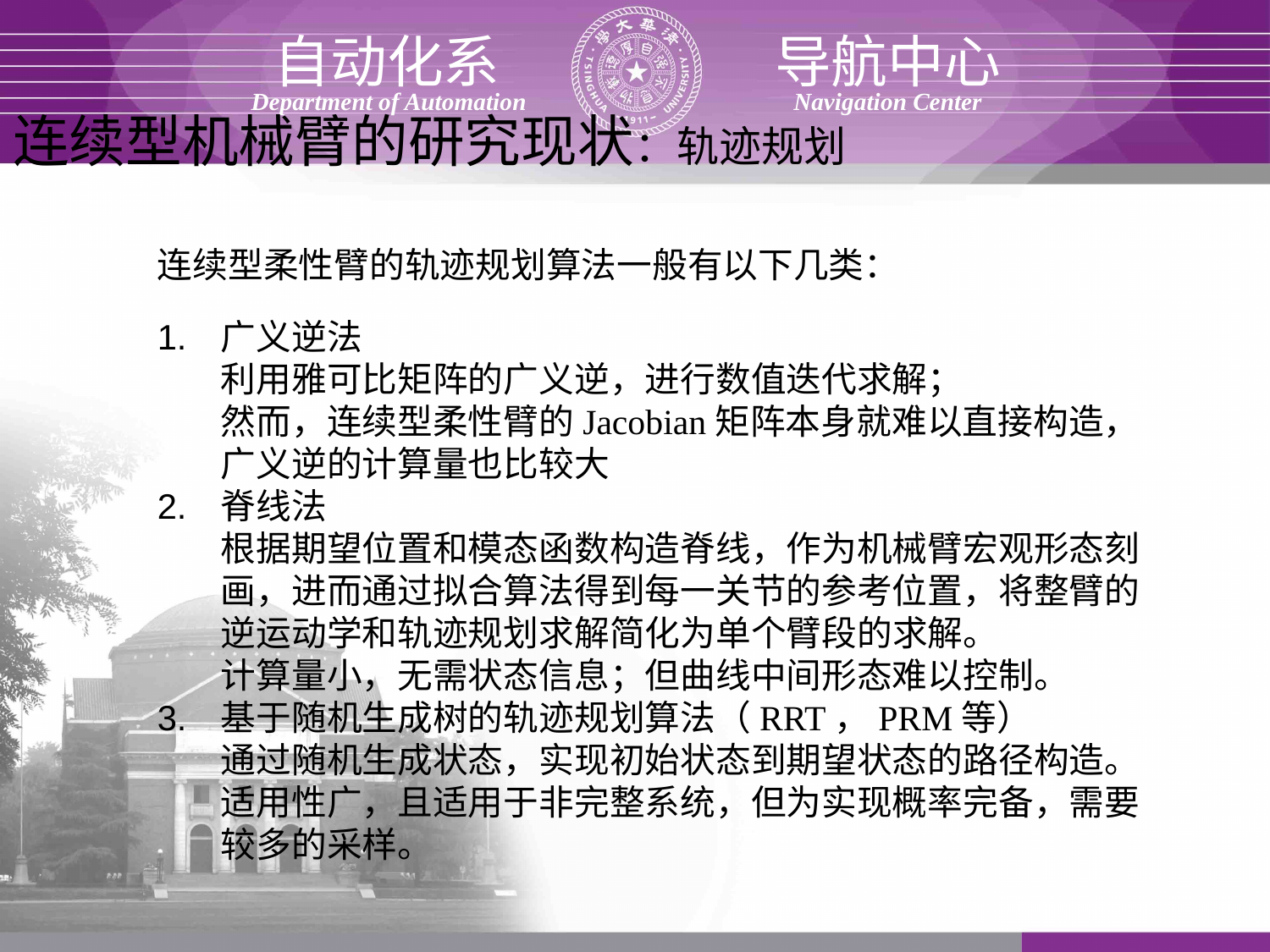

# 连续型机械臂的研究现状：轨迹规划
连续型柔性臂的轨迹规划算法一般有以下几类：
广义逆法
利用雅可比矩阵的广义逆，进行数值迭代求解；
然而，连续型柔性臂的Jacobian矩阵本身就难以直接构造，广义逆的计算量也比较大
脊线法
根据期望位置和模态函数构造脊线，作为机械臂宏观形态刻画，进而通过拟合算法得到每一关节的参考位置，将整臂的逆运动学和轨迹规划求解简化为单个臂段的求解。
计算量小，无需状态信息；但曲线中间形态难以控制。
基于随机生成树的轨迹规划算法（RRT，PRM等）
通过随机生成状态，实现初始状态到期望状态的路径构造。
适用性广，且适用于非完整系统，但为实现概率完备，需要较多的采样。